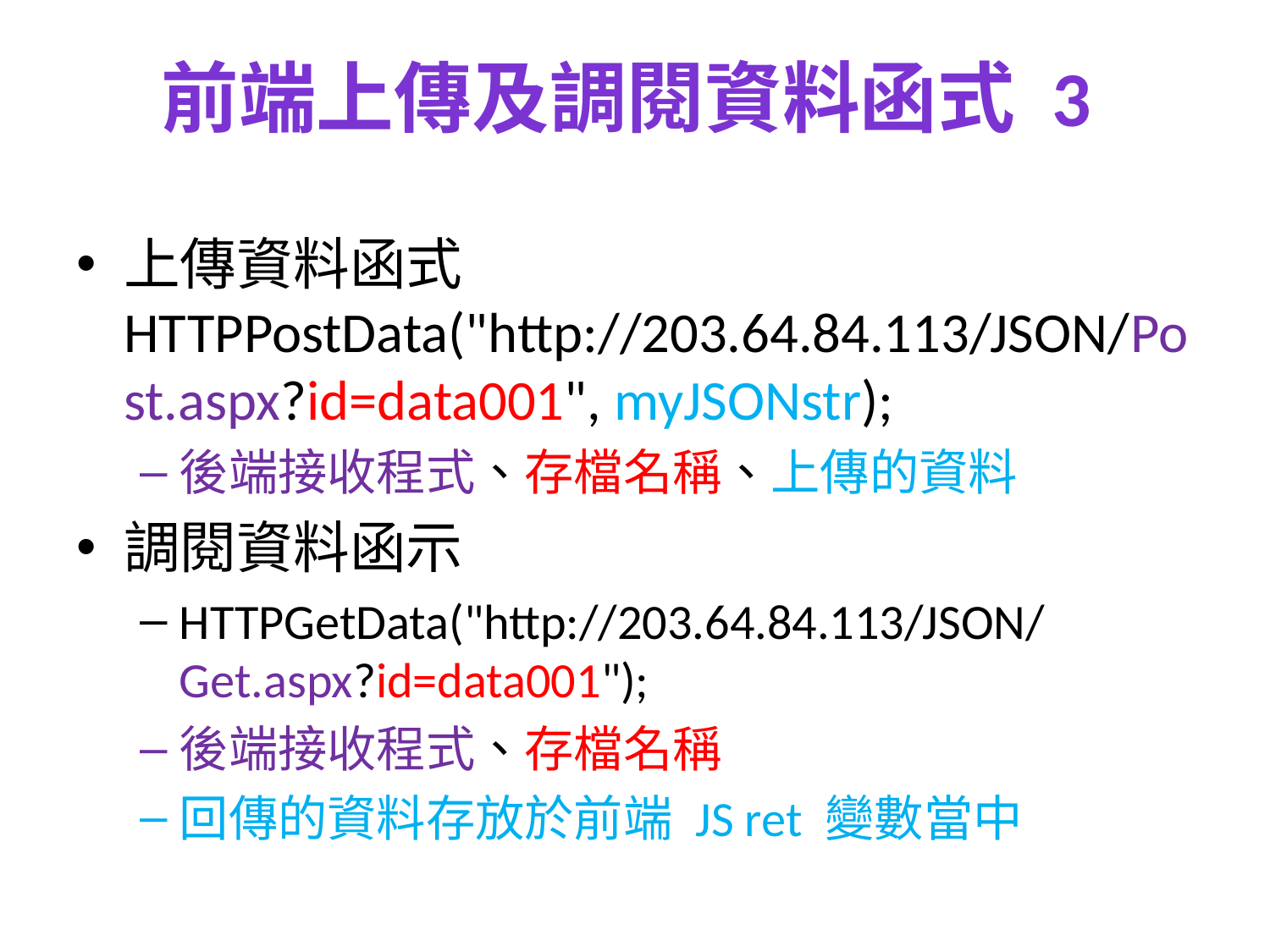

前端上傳及調閱資料函式 3
上傳資料函式  HTTPPostData("http://203.64.84.113/JSON/Post.aspx?id=data001", myJSONstr);
後端接收程式、存檔名稱、上傳的資料
調閱資料函示
HTTPGetData("http://203.64.84.113/JSON/Get.aspx?id=data001");
後端接收程式、存檔名稱
回傳的資料存放於前端 JS ret 變數當中